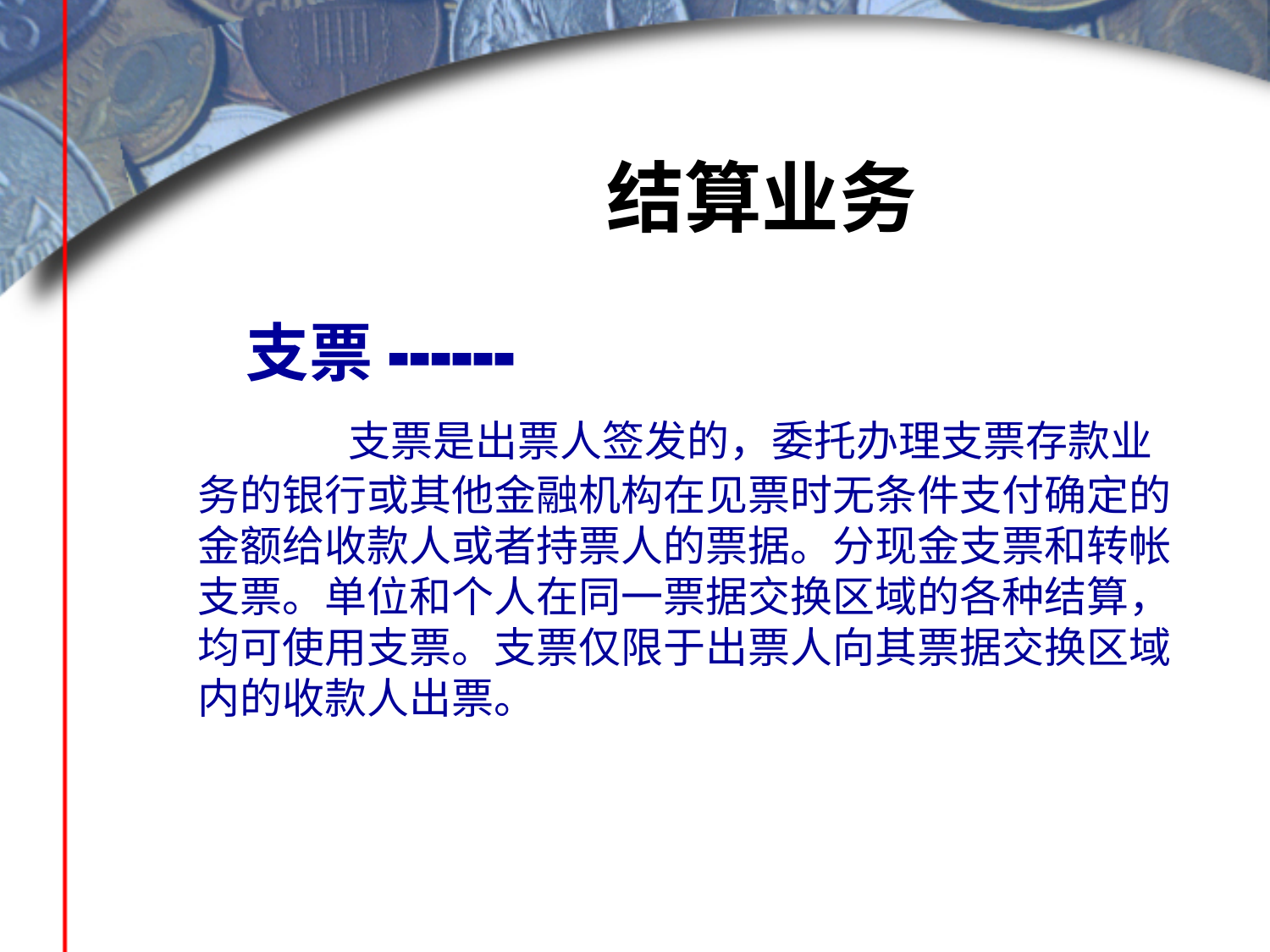

# 结算业务
支票------
       支票是出票人签发的，委托办理支票存款业务的银行或其他金融机构在见票时无条件支付确定的金额给收款人或者持票人的票据。分现金支票和转帐支票。单位和个人在同一票据交换区域的各种结算，均可使用支票。支票仅限于出票人向其票据交换区域内的收款人出票。